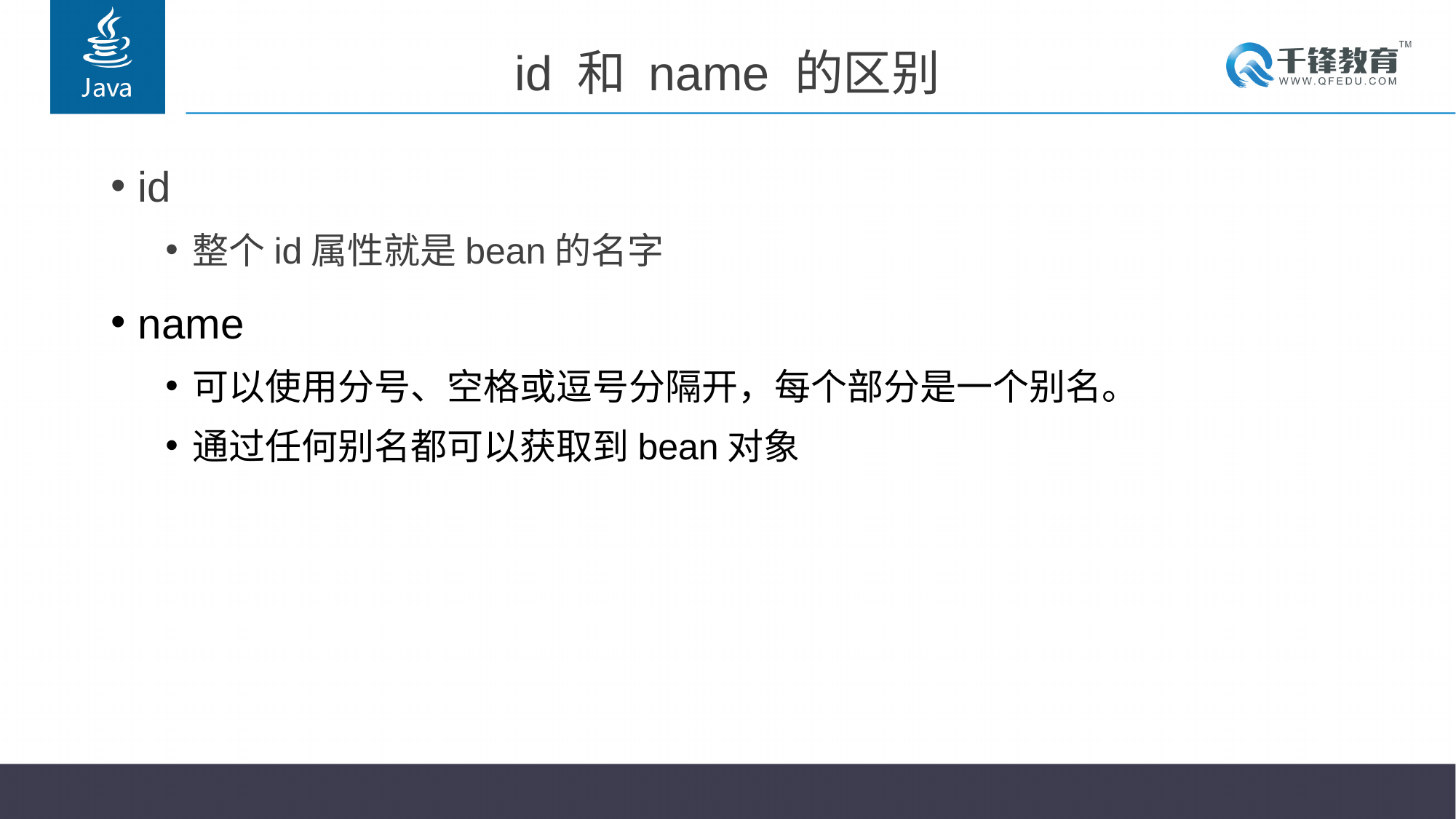

# id 和 name 的区别
id
整个id属性就是bean的名字
name
可以使用分号、空格或逗号分隔开，每个部分是一个别名。
通过任何别名都可以获取到bean对象